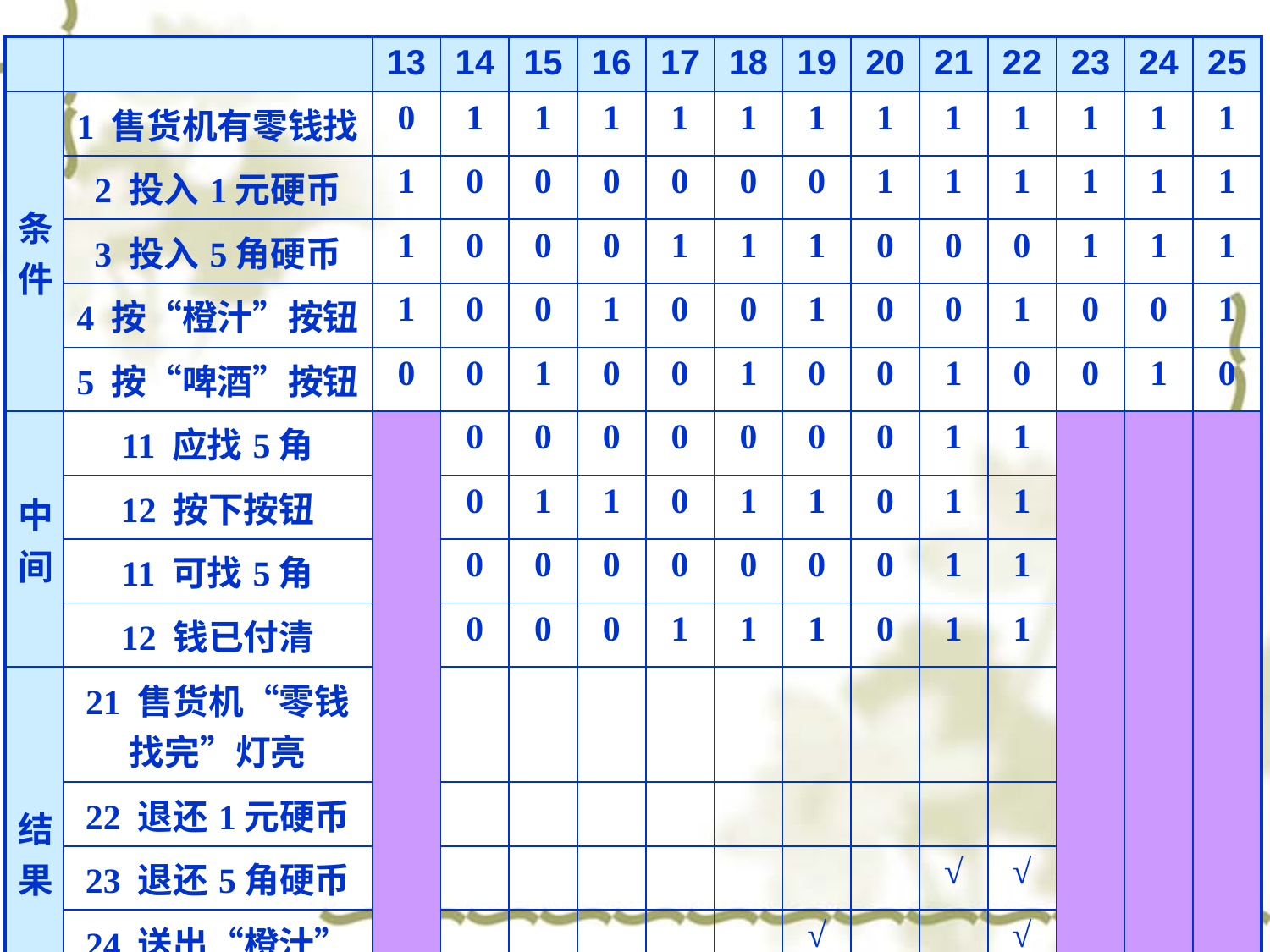

|  |  | 13 | 14 | 15 | 16 | 17 | 18 | 19 | 20 | 21 | 22 | 23 | 24 | 25 |
| --- | --- | --- | --- | --- | --- | --- | --- | --- | --- | --- | --- | --- | --- | --- |
| 条件 | 1 售货机有零钱找 | 0 | 1 | 1 | 1 | 1 | 1 | 1 | 1 | 1 | 1 | 1 | 1 | 1 |
|  | 2 投入1元硬币 | 1 | 0 | 0 | 0 | 0 | 0 | 0 | 1 | 1 | 1 | 1 | 1 | 1 |
|  | 3 投入5角硬币 | 1 | 0 | 0 | 0 | 1 | 1 | 1 | 0 | 0 | 0 | 1 | 1 | 1 |
|  | 4 按“橙汁”按钮 | 1 | 0 | 0 | 1 | 0 | 0 | 1 | 0 | 0 | 1 | 0 | 0 | 1 |
|  | 5 按“啤酒”按钮 | 0 | 0 | 1 | 0 | 0 | 1 | 0 | 0 | 1 | 0 | 0 | 1 | 0 |
| 中间 | 11 应找5角 |  | 0 | 0 | 0 | 0 | 0 | 0 | 0 | 1 | 1 |  |  |  |
|  | 12 按下按钮 |  | 0 | 1 | 1 | 0 | 1 | 1 | 0 | 1 | 1 |  |  |  |
|  | 11 可找5角 |  | 0 | 0 | 0 | 0 | 0 | 0 | 0 | 1 | 1 |  |  |  |
|  | 12 钱已付清 |  | 0 | 0 | 0 | 1 | 1 | 1 | 0 | 1 | 1 |  |  |  |
| 结果 | 21 售货机“零钱找完”灯亮 |  |  |  |  |  |  |  |  |  |  |  |  |  |
|  | 22 退还1元硬币 |  |  |  |  |  |  |  |  |  |  |  |  |  |
|  | 23 退还5角硬币 |  |  |  |  |  |  |  |  | √ | √ |  |  |  |
|  | 24 送出“橙汁” |  |  |  |  |  |  | √ |  |  | √ |  |  |  |
|  | 25 送出“啤酒” |  |  |  |  |  | √ |  |  | √ |  |  |  |  |